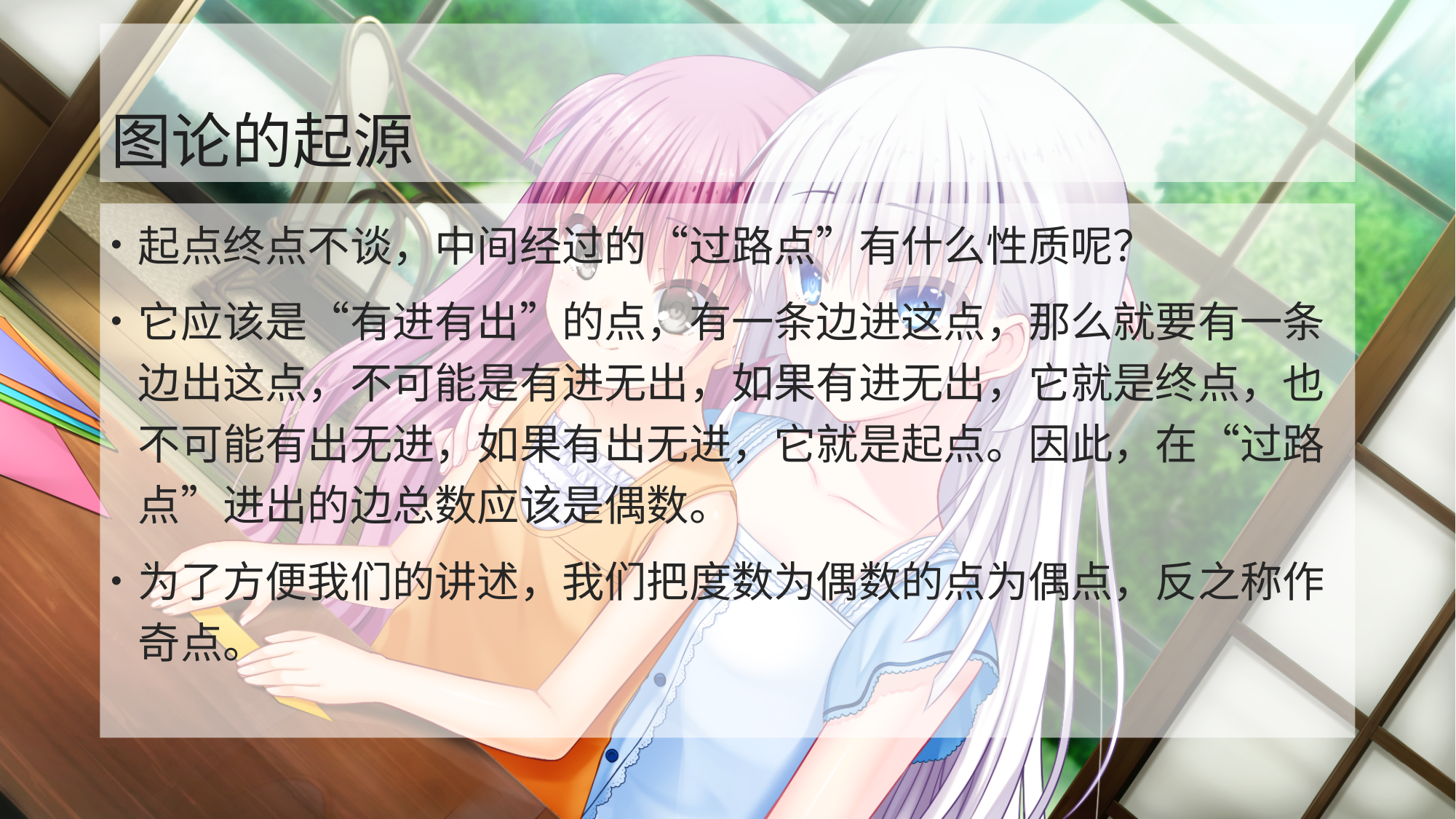

# 图论的起源
起点终点不谈，中间经过的“过路点”有什么性质呢？
它应该是“有进有出”的点，有一条边进这点，那么就要有一条边出这点，不可能是有进无出，如果有进无出，它就是终点，也不可能有出无进，如果有出无进，它就是起点。因此，在“过路点”进出的边总数应该是偶数。
为了方便我们的讲述，我们把度数为偶数的点为偶点，反之称作奇点。